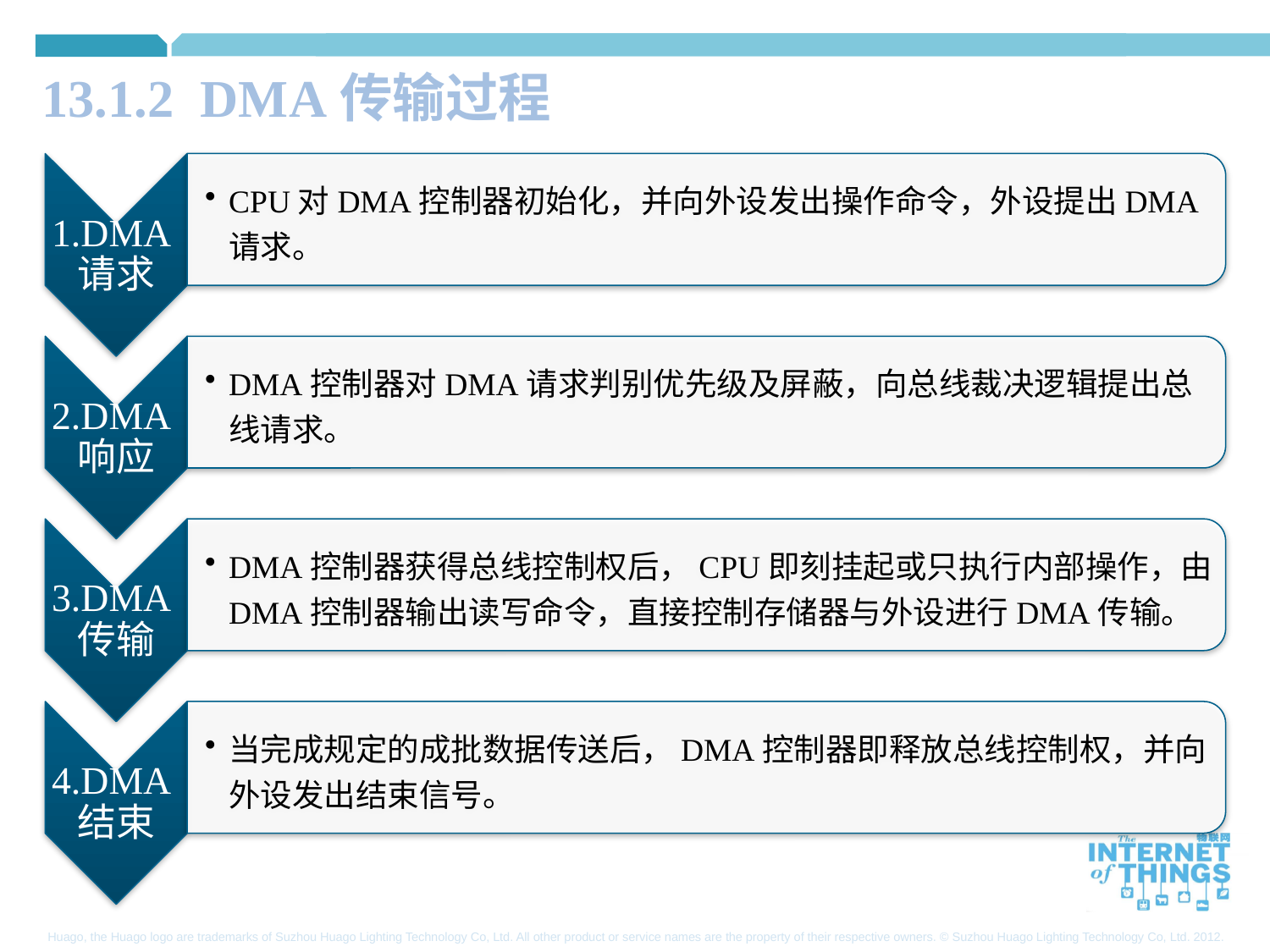

13.1.2  DMA传输过程
1.DMA请求
CPU对DMA控制器初始化，并向外设发出操作命令，外设提出DMA请求。
2.DMA响应
DMA控制器对DMA请求判别优先级及屏蔽，向总线裁决逻辑提出总线请求。
3.DMA传输
DMA控制器获得总线控制权后，CPU即刻挂起或只执行内部操作，由DMA控制器输出读写命令，直接控制存储器与外设进行DMA传输。
4.DMA结束
当完成规定的成批数据传送后，DMA控制器即释放总线控制权，并向外设发出结束信号。